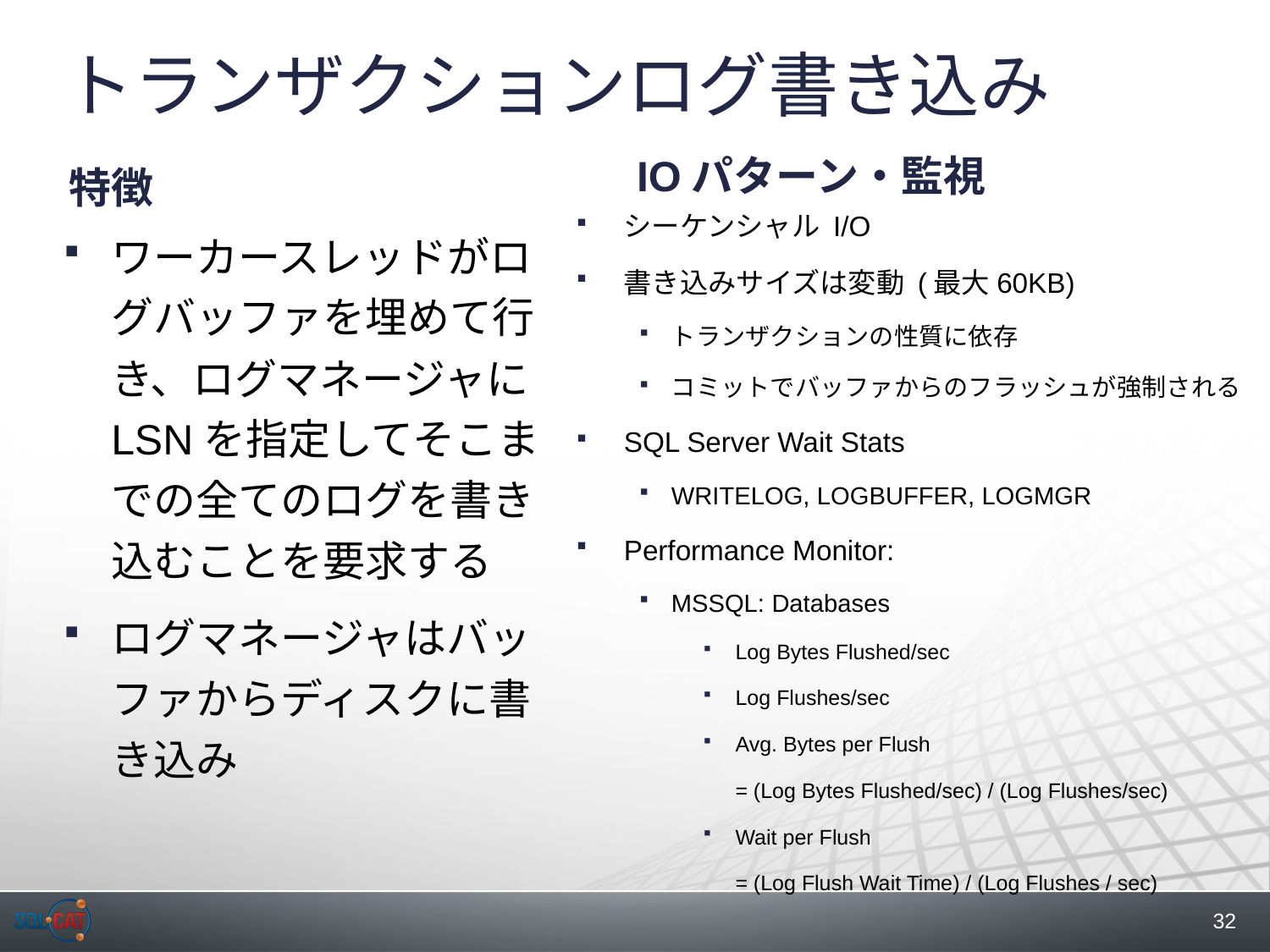

# トランザクションログ書き込み
IOパターン・監視
特徴
シーケンシャル I/O
書き込みサイズは変動 (最大60KB)
トランザクションの性質に依存
コミットでバッファからのフラッシュが強制される
SQL Server Wait Stats
WRITELOG, LOGBUFFER, LOGMGR
Performance Monitor:
MSSQL: Databases
Log Bytes Flushed/sec
Log Flushes/sec
Avg. Bytes per Flush
	= (Log Bytes Flushed/sec) / (Log Flushes/sec)
Wait per Flush
	= (Log Flush Wait Time) / (Log Flushes / sec)
ワーカースレッドがログバッファを埋めて行き、ログマネージャにLSNを指定してそこまでの全てのログを書き込むことを要求する
ログマネージャはバッファからディスクに書き込み